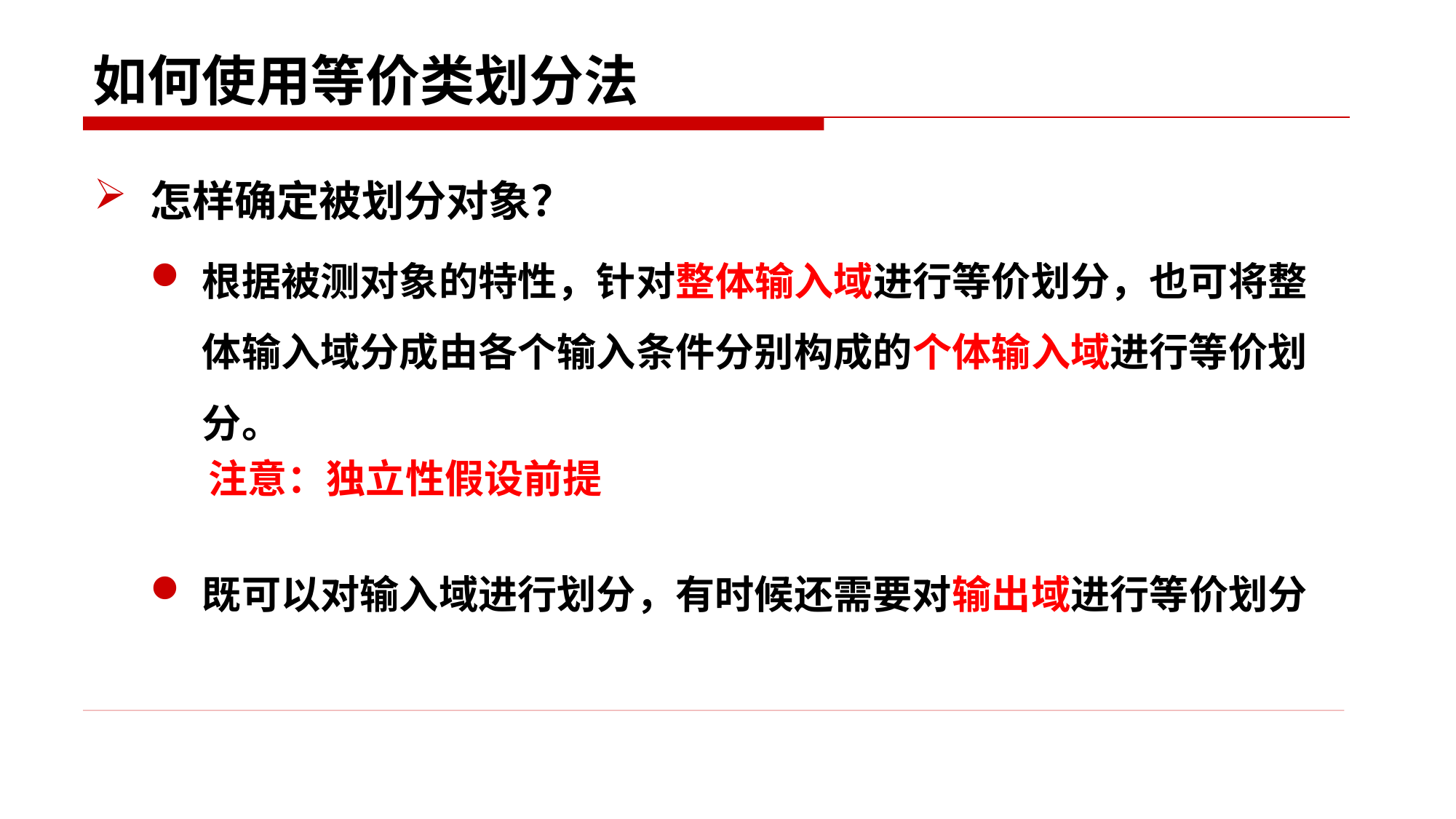

# 如何使用等价类划分法
怎样确定被划分对象？
根据被测对象的特性，针对整体输入域进行等价划分，也可将整体输入域分成由各个输入条件分别构成的个体输入域进行等价划分。

既可以对输入域进行划分，有时候还需要对输出域进行等价划分

注意：独立性假设前提